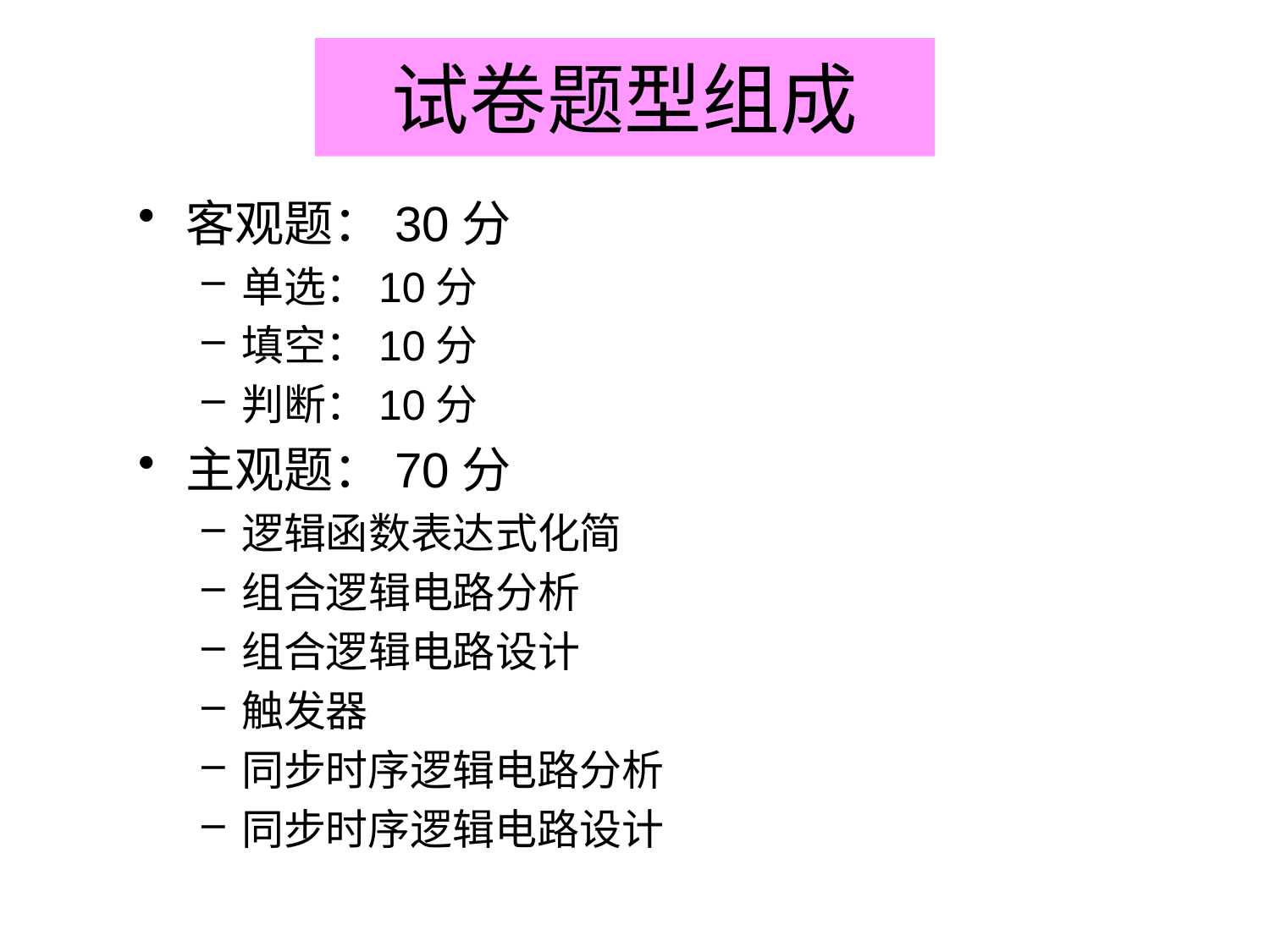

# 试卷题型组成
客观题：30分
单选：10分
填空：10分
判断：10分
主观题：70分
逻辑函数表达式化简
组合逻辑电路分析
组合逻辑电路设计
触发器
同步时序逻辑电路分析
同步时序逻辑电路设计